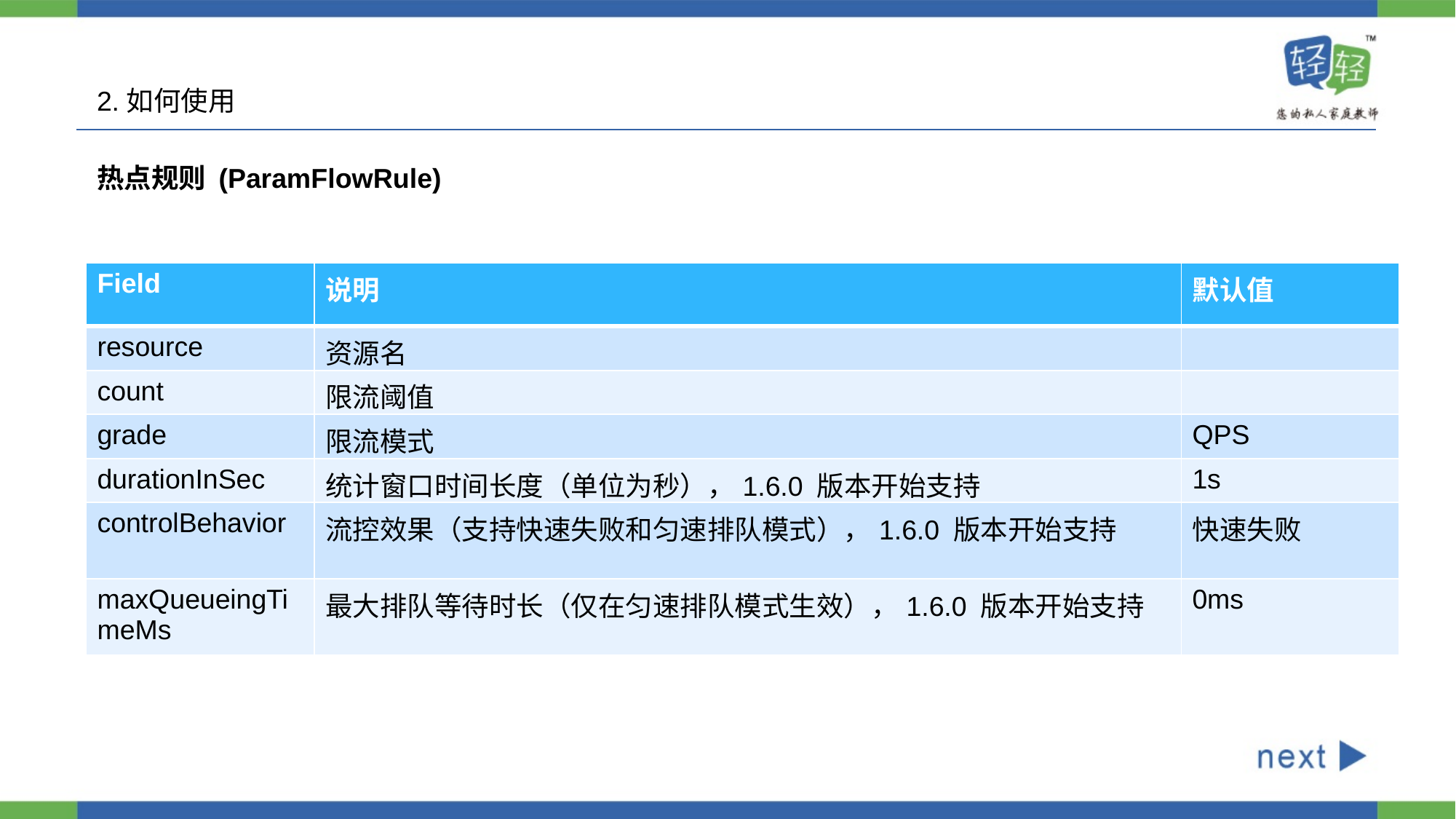

2.如何使用
热点规则 (ParamFlowRule)

| Field | 说明 | 默认值 |
| --- | --- | --- |
| resource | 资源名 |  |
| count | 限流阈值 |  |
| grade | 限流模式 | QPS |
| durationInSec | 统计窗口时间长度（单位为秒），1.6.0 版本开始支持 | 1s |
| controlBehavior | 流控效果（支持快速失败和匀速排队模式），1.6.0 版本开始支持 | 快速失败 |
| maxQueueingTimeMs | 最大排队等待时长（仅在匀速排队模式生效），1.6.0 版本开始支持 | 0ms |
12